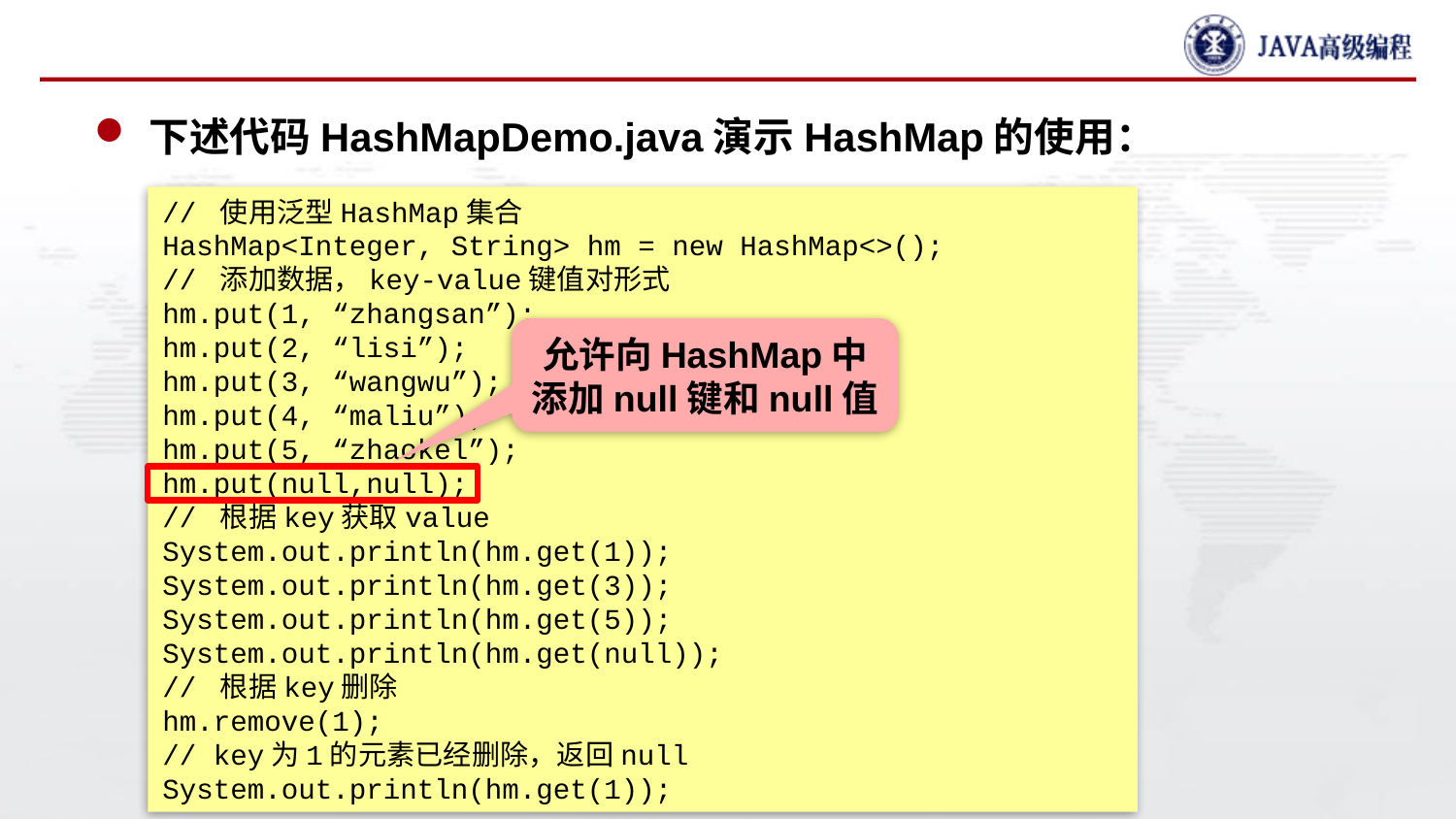

#
下述代码HashMapDemo.java演示HashMap的使用：

// 使用泛型HashMap集合
HashMap<Integer, String> hm = new HashMap<>();
// 添加数据，key-value键值对形式
hm.put(1, “zhangsan”);
hm.put(2, “lisi”);
hm.put(3, “wangwu”);
hm.put(4, “maliu”);
hm.put(5, “zhaokel”);
hm.put(null,null);
// 根据key获取value
System.out.println(hm.get(1));
System.out.println(hm.get(3));
System.out.println(hm.get(5));
System.out.println(hm.get(null));
// 根据key删除
hm.remove(1);
// key为1的元素已经删除，返回null
System.out.println(hm.get(1));
允许向HashMap中添加null键和null值